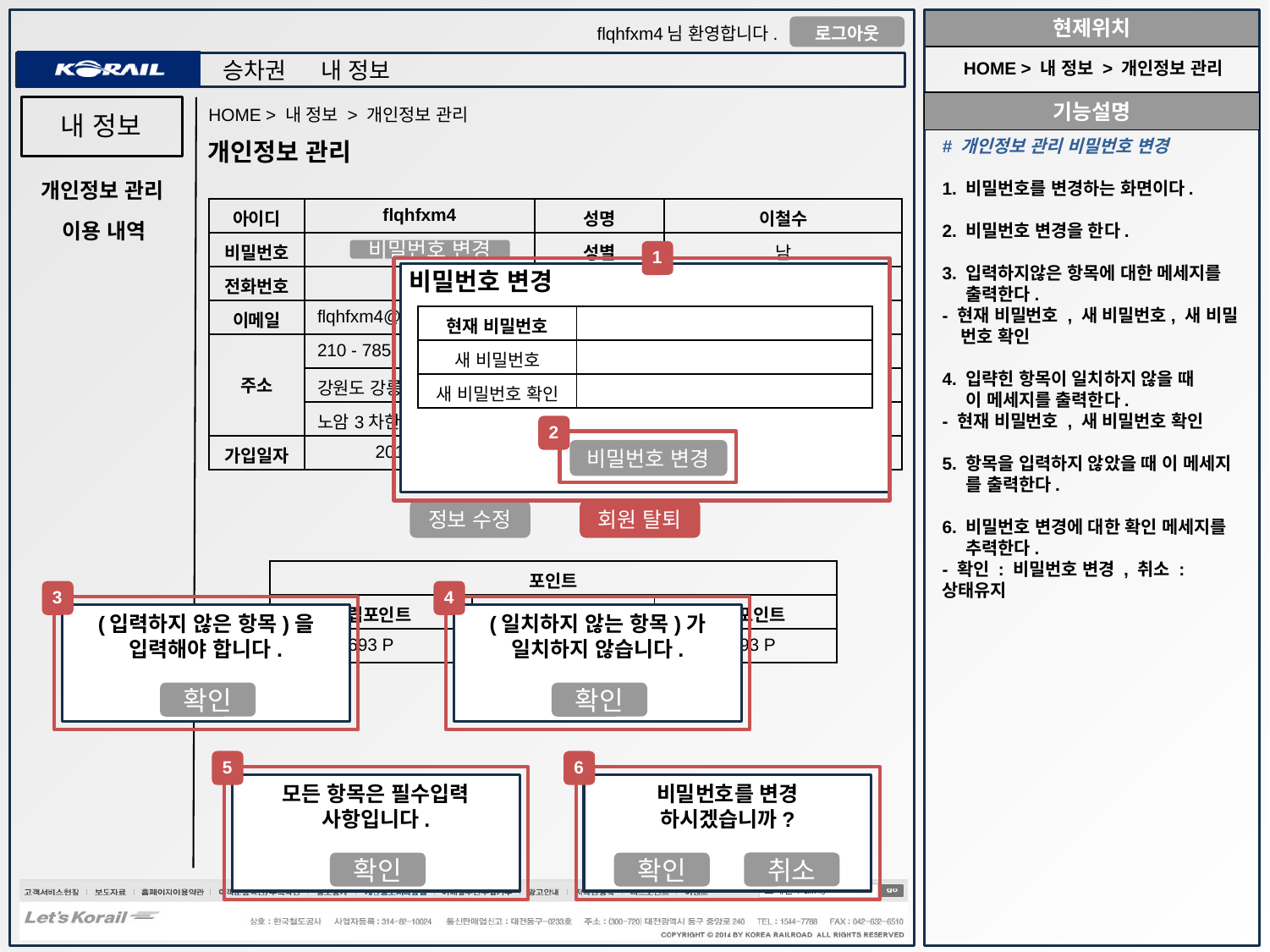

HOME > 내 정보 > 개인정보 관리
HOME > 내 정보 > 개인정보 관리
내 정보
# 개인정보 관리 비밀번호 변경

1. 비밀번호를 변경하는 화면이다.

2. 비밀번호 변경을 한다.

3. 입력하지않은 항목에 대한 메세지를
    출력한다.
- 현재 비밀번호 , 새 비밀번호, 새 비밀
   번호 확인

4. 입략힌 항목이 일치하지 않을 때
    이 메세지를 출력한다.
- 현재 비밀번호 , 새 비밀번호 확인

5. 항목을 입력하지 않았을 때 이 메세지
    를 출력한다.

6. 비밀번호 변경에 대한 확인 메세지를
    추력한다.
- 확인 : 비밀번호 변경 , 취소 : 상태유지
개인정보 관리
개인정보 관리
| 아이디 | flqhfxm4 | 성명 | 이철수 |
| --- | --- | --- | --- |
| 비밀번호 |  | 성별 | 남 |
| 전화번호 | -- | 휴대전화번호 | 010-2274-3877 |
| 이메일 | flqhfxm4@hanmail.net |  |  |
| 주소 | 210 - 785 |  |  |
|  | 강원도 강릉시 노암동 |  |  |
|  | 노암3차한라아파트 101~105동 |  |  |
| 가입일자 | 2014-11-03 | 정보수정일자 | 2014-11-04 |
이용 내역
비밀번호 변경
1

비밀번호 변경

| 현재 비밀번호 |  |
| --- | --- |
| 새 비밀번호 |  |
| 새 비밀번호 확인 |  |
2

비밀번호 변경
정보 수정
회원 탈퇴
| 포인트 |  |  |
| --- | --- | --- |
| 적립포인트 | 사용포인트 | 현재포인트 |
| 693 P | 5,000 P | 5,693 P |
3
4

(입력하지 않은 항목)을 입력해야 합니다.
(일치하지 않는 항목)가 일치하지 않습니다.
이용 내역
확인
확인
5
6

모든 항목은 필수입력 사항입니다.
비밀번호를 변경 하시겠습니까?
취소
확인
확인